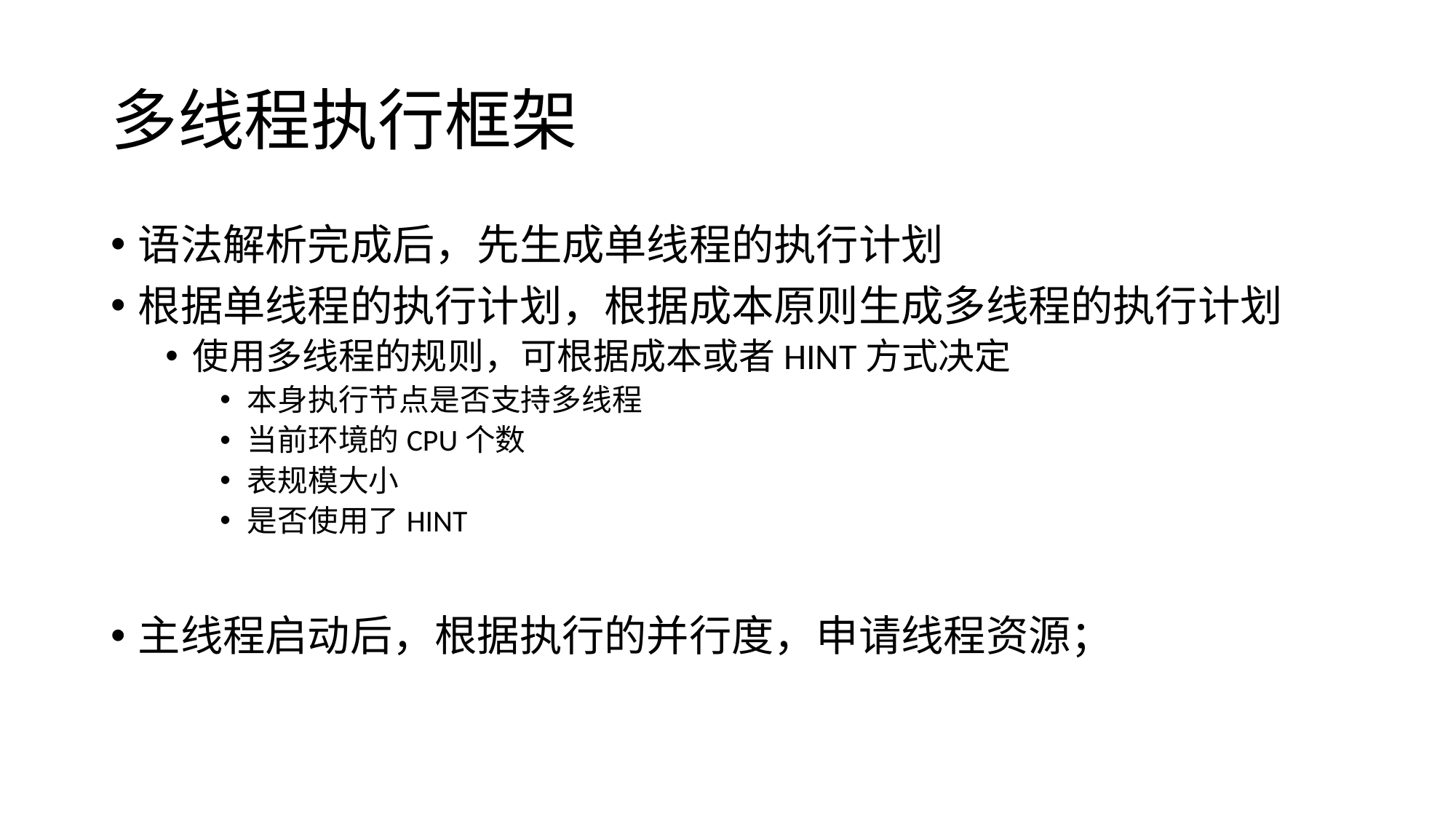

# 多线程执行框架
语法解析完成后，先生成单线程的执行计划
根据单线程的执行计划，根据成本原则生成多线程的执行计划
使用多线程的规则，可根据成本或者HINT方式决定
本身执行节点是否支持多线程
当前环境的CPU个数
表规模大小
是否使用了HINT

主线程启动后，根据执行的并行度，申请线程资源；